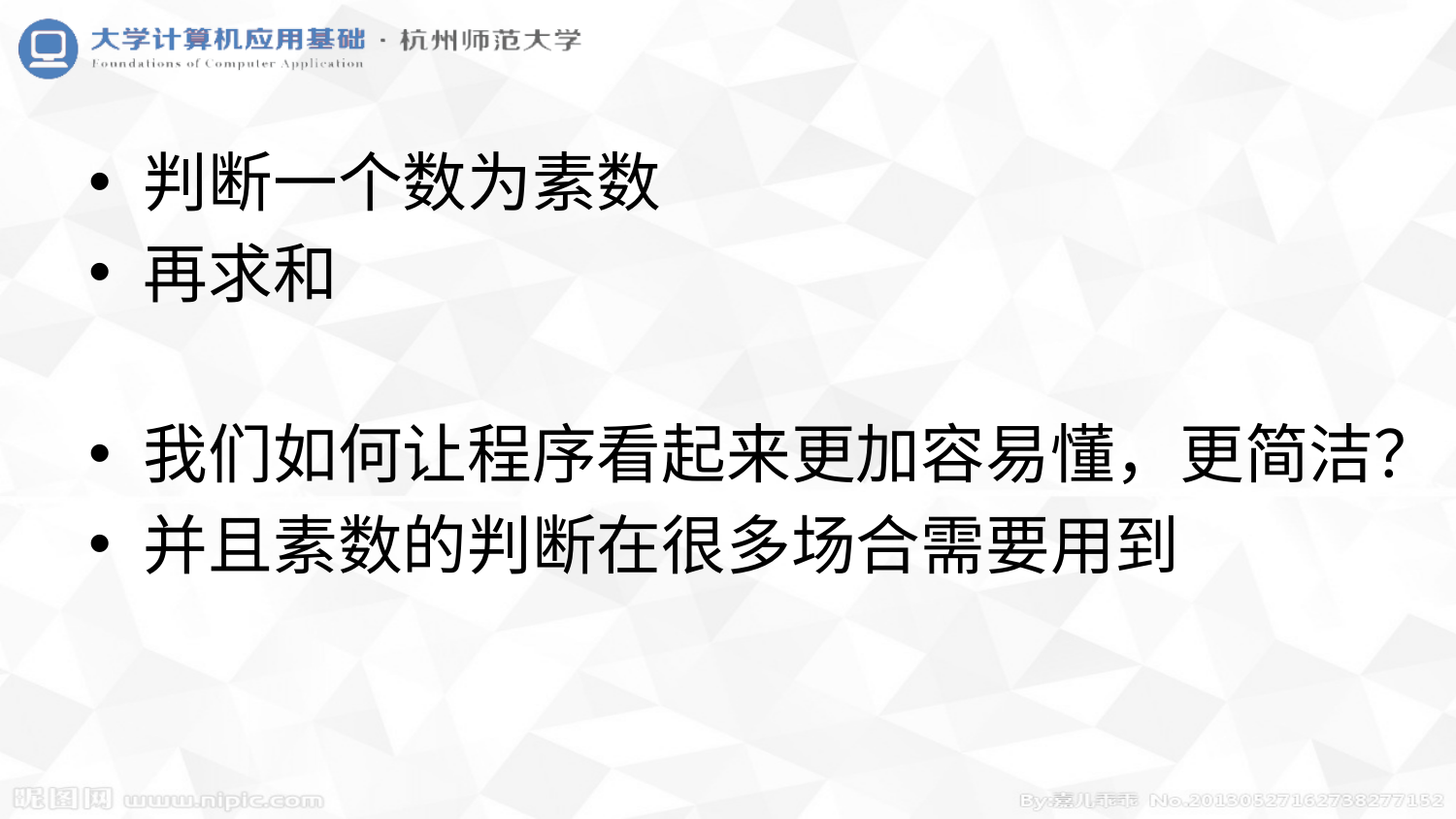

判断一个数为素数
再求和

我们如何让程序看起来更加容易懂，更简洁？
并且素数的判断在很多场合需要用到